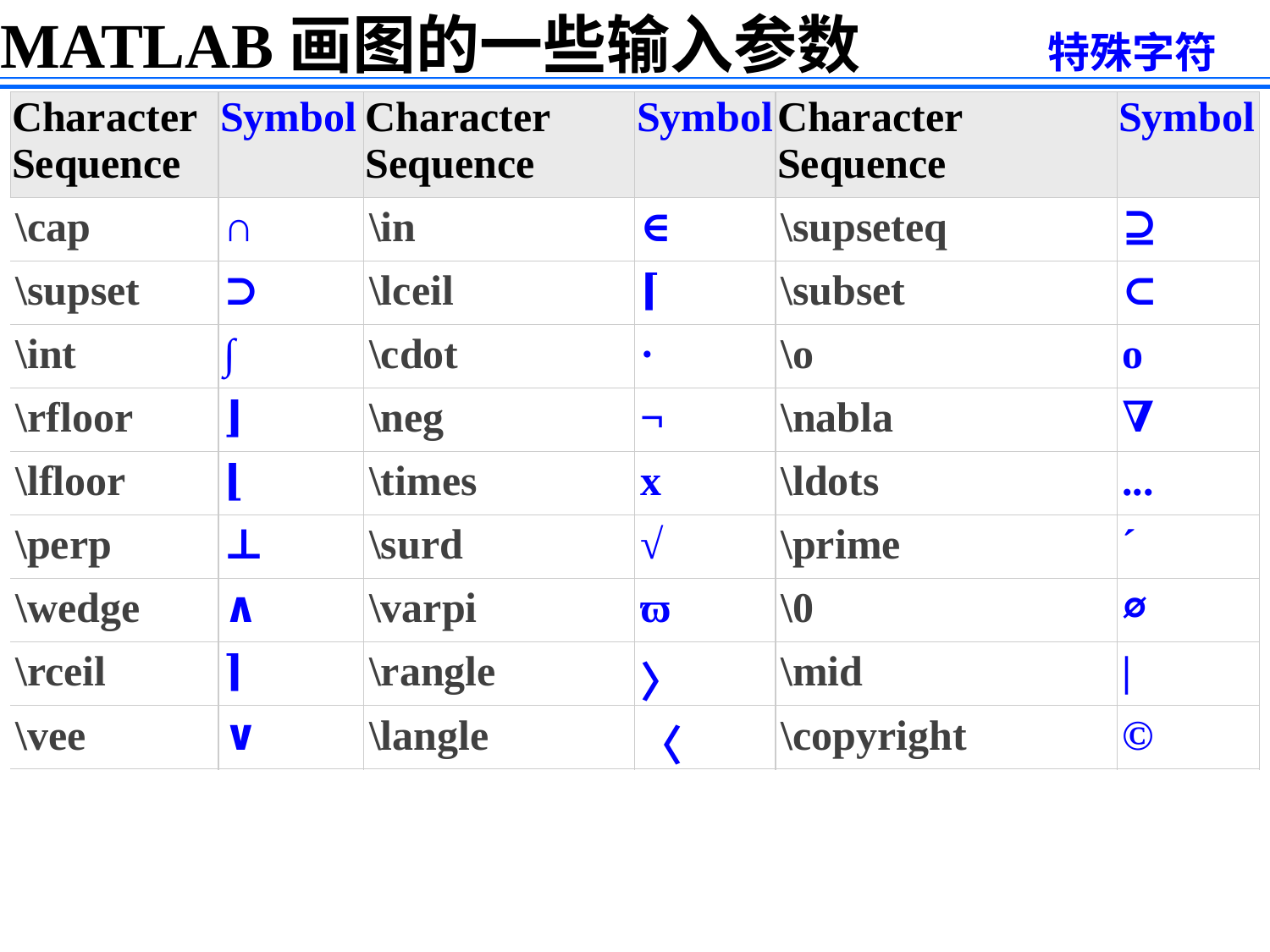

MATLAB画图的一些输入参数             特殊字符

| Character Sequence | Symbol | Character Sequence | Symbol | Character Sequence | Symbol |
| --- | --- | --- | --- | --- | --- |
| \cap | ∩ | \in | ∈ | \supseteq | ⊇ |
| \supset | ⊃ | \lceil | ⌈ | \subset | ⊂ |
| \int | ∫ | \cdot | · | \o | ο |
| \rfloor | ⌋ | \neg | ¬ | \nabla | ∇ |
| \lfloor | ⌊ | \times | x | \ldots | ... |
| \perp | ⊥ | \surd | √ | \prime | ´ |
| \wedge | ∧ | \varpi | ϖ | \0 | ∅ |
| \rceil | ⌉ | \rangle | 〉 | \mid | | |
| \vee | ∨ | \langle | 〈 | \copyright | © |